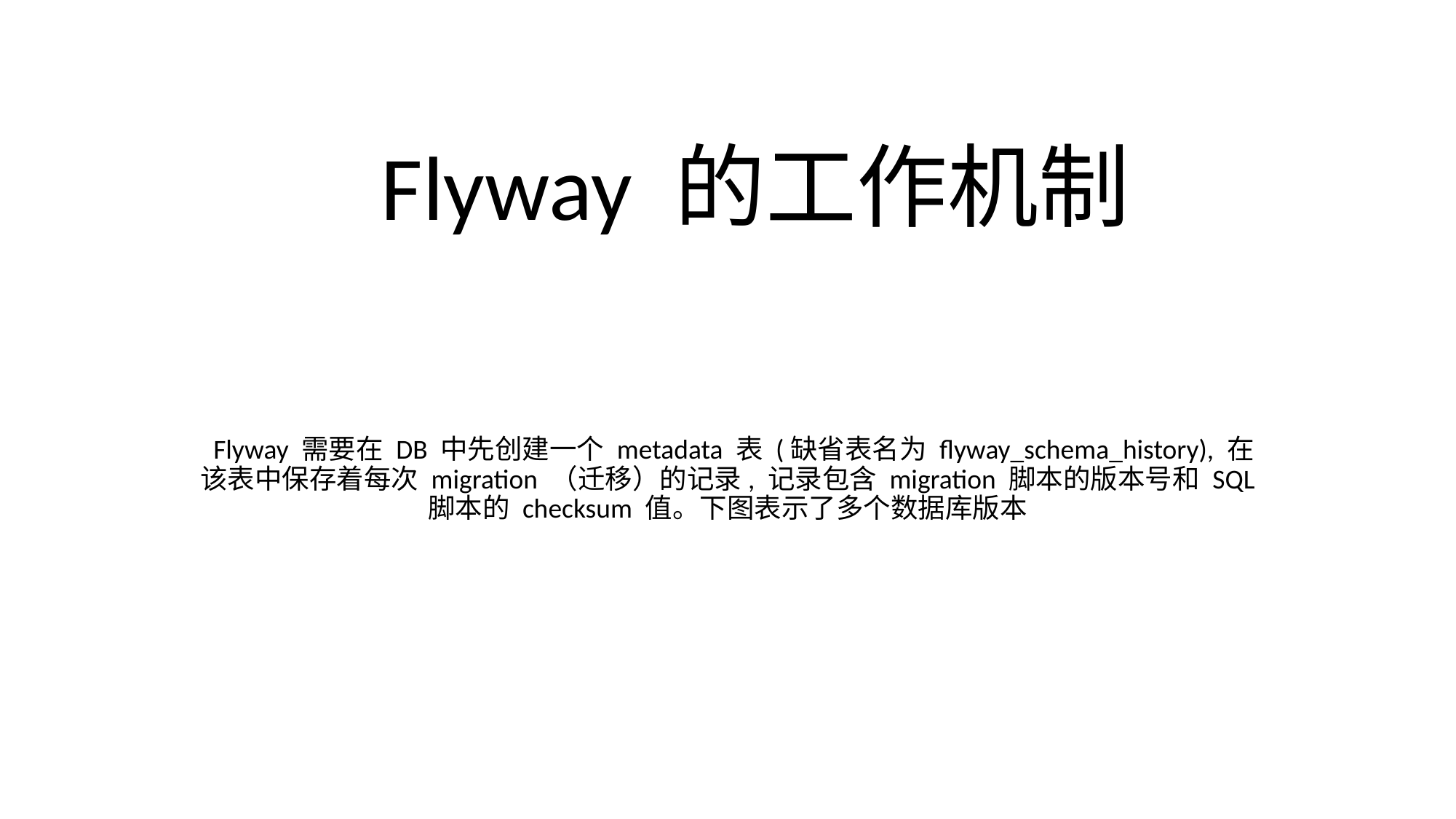

# Flyway 的工作机制
  Flyway 需要在 DB 中先创建一个 metadata 表 (缺省表名为 flyway_schema_history), 在该表中保存着每次 migration （迁移）的记录, 记录包含 migration 脚本的版本号和 SQL 脚本的 checksum 值。下图表示了多个数据库版本